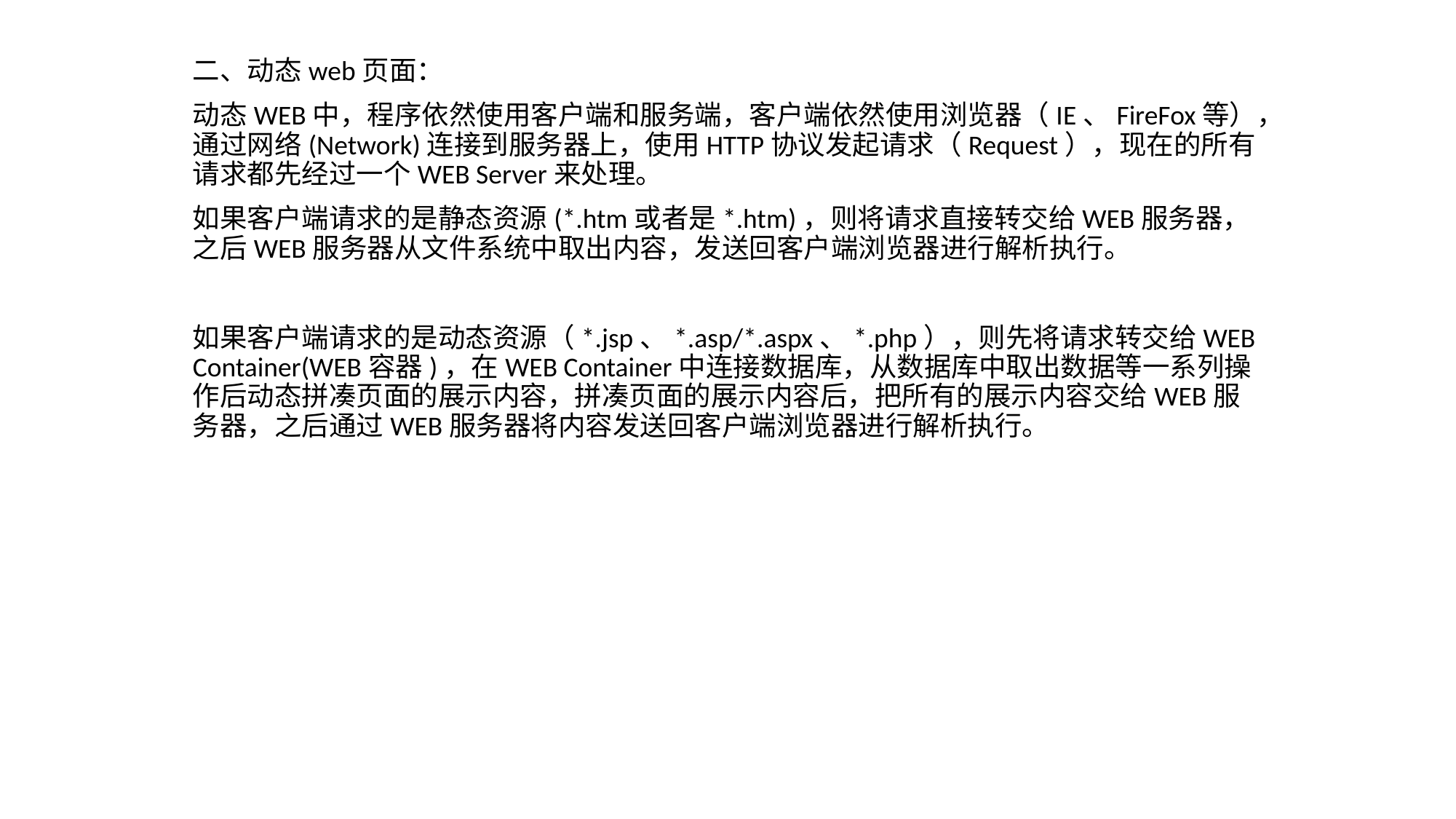

二、动态web页面：
动态WEB中，程序依然使用客户端和服务端，客户端依然使用浏览器（IE、FireFox等），通过网络(Network)连接到服务器上，使用HTTP协议发起请求（Request），现在的所有请求都先经过一个WEB Server来处理。
如果客户端请求的是静态资源(*.htm或者是*.htm)，则将请求直接转交给WEB服务器，之后WEB服务器从文件系统中取出内容，发送回客户端浏览器进行解析执行。

如果客户端请求的是动态资源（*.jsp、*.asp/*.aspx、*.php），则先将请求转交给WEB Container(WEB容器)，在WEB Container中连接数据库，从数据库中取出数据等一系列操作后动态拼凑页面的展示内容，拼凑页面的展示内容后，把所有的展示内容交给WEB服务器，之后通过WEB服务器将内容发送回客户端浏览器进行解析执行。